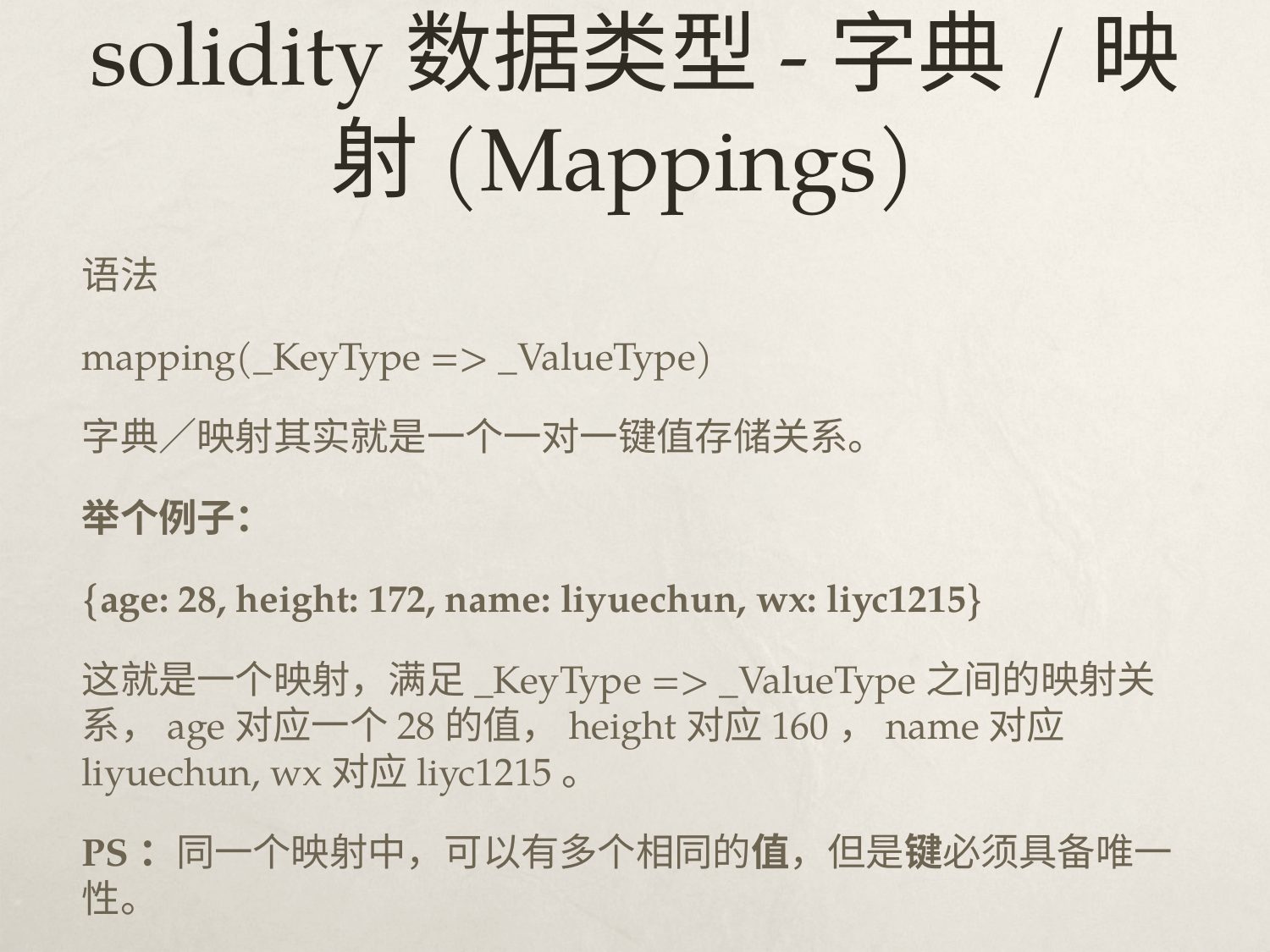

# solidity数据类型-字典/映射(Mappings)
语法
mapping(_KeyType => _ValueType)
字典／映射其实就是一个一对一键值存储关系。
举个例子：
{age: 28, height: 172, name: liyuechun, wx: liyc1215}
这就是一个映射，满足_KeyType => _ValueType之间的映射关系，age对应一个28的值，height对应160，name对应liyuechun, wx对应liyc1215。
PS：同一个映射中，可以有多个相同的值，但是键必须具备唯一性。